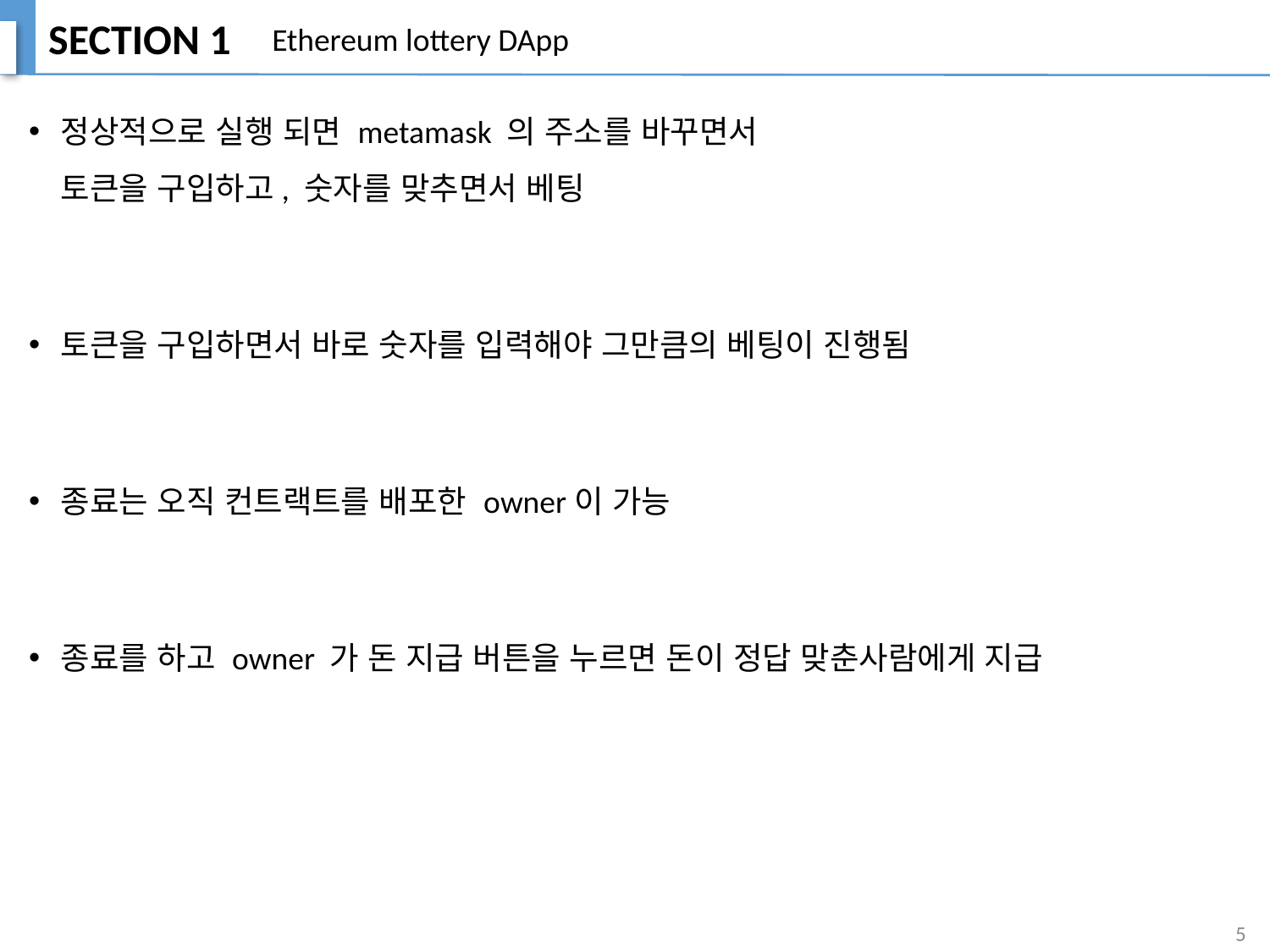

# Ethereum lottery DApp
정상적으로 실행 되면 metamask 의 주소를 바꾸면서
토큰을 구입하고, 숫자를 맞추면서 베팅

토큰을 구입하면서 바로 숫자를 입력해야 그만큼의 베팅이 진행됨

종료는 오직 컨트랙트를 배포한 owner이 가능

종료를 하고 owner 가 돈 지급 버튼을 누르면 돈이 정답 맞춘사람에게 지급
5